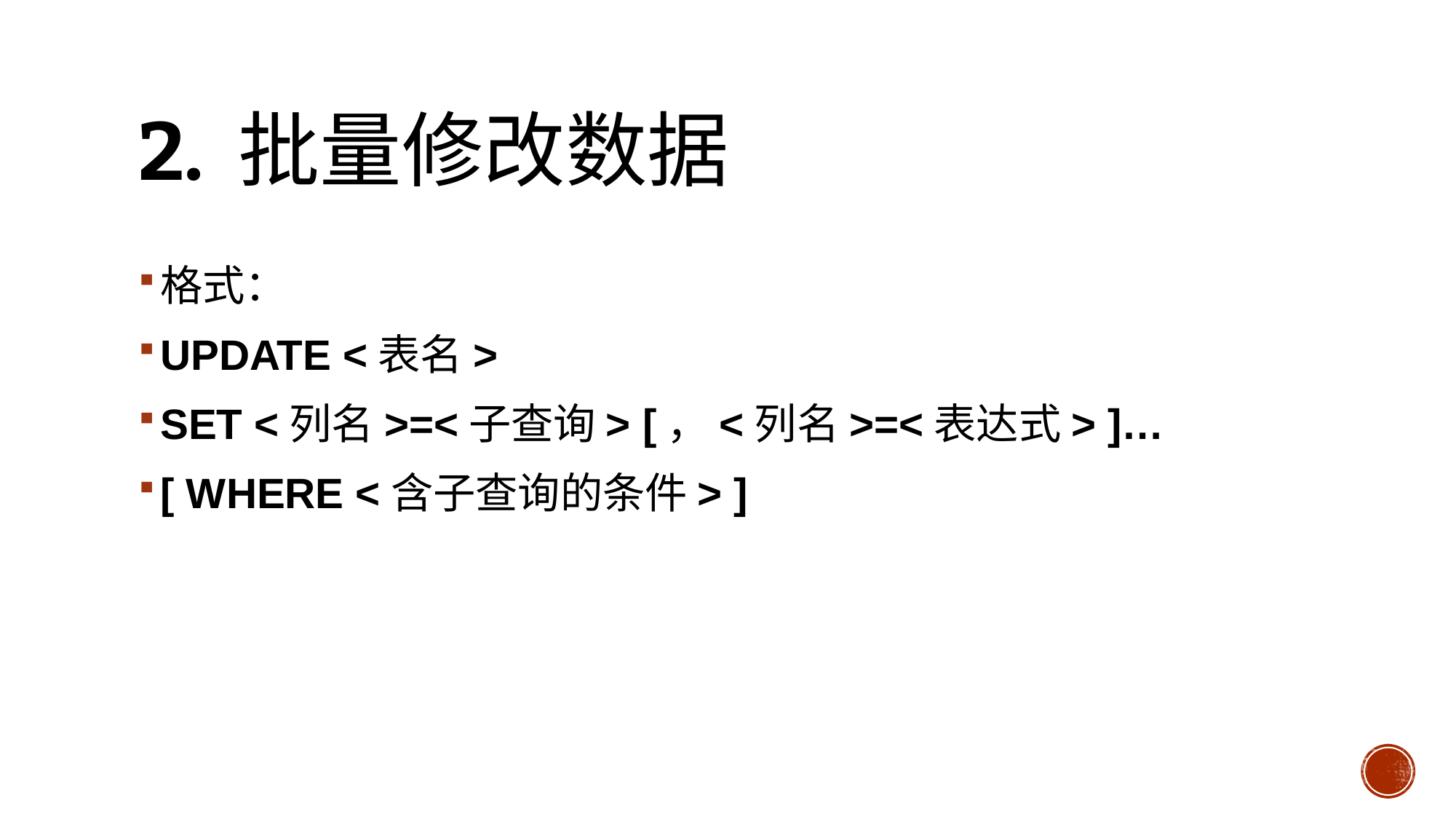

# 2. 批量修改数据
格式：
UPDATE <表名>
SET <列名>=<子查询> [，<列名>=<表达式> ]…
[ WHERE <含子查询的条件> ]

47